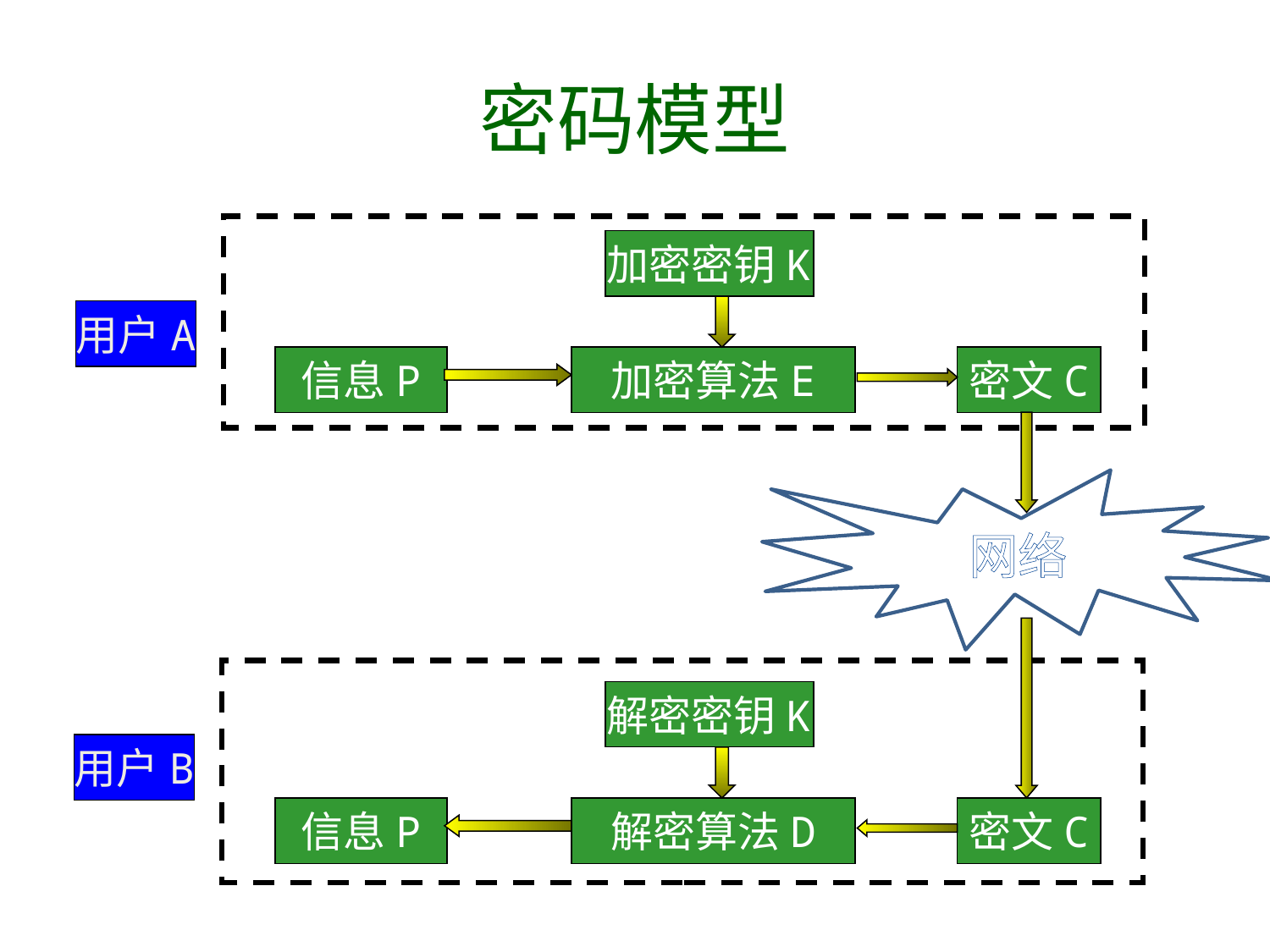

# 密码模型

加密密钥K

用户A
信息P
加密算法E
密文C

网络

解密密钥K

用户B

信息P
解密算法D
密文C